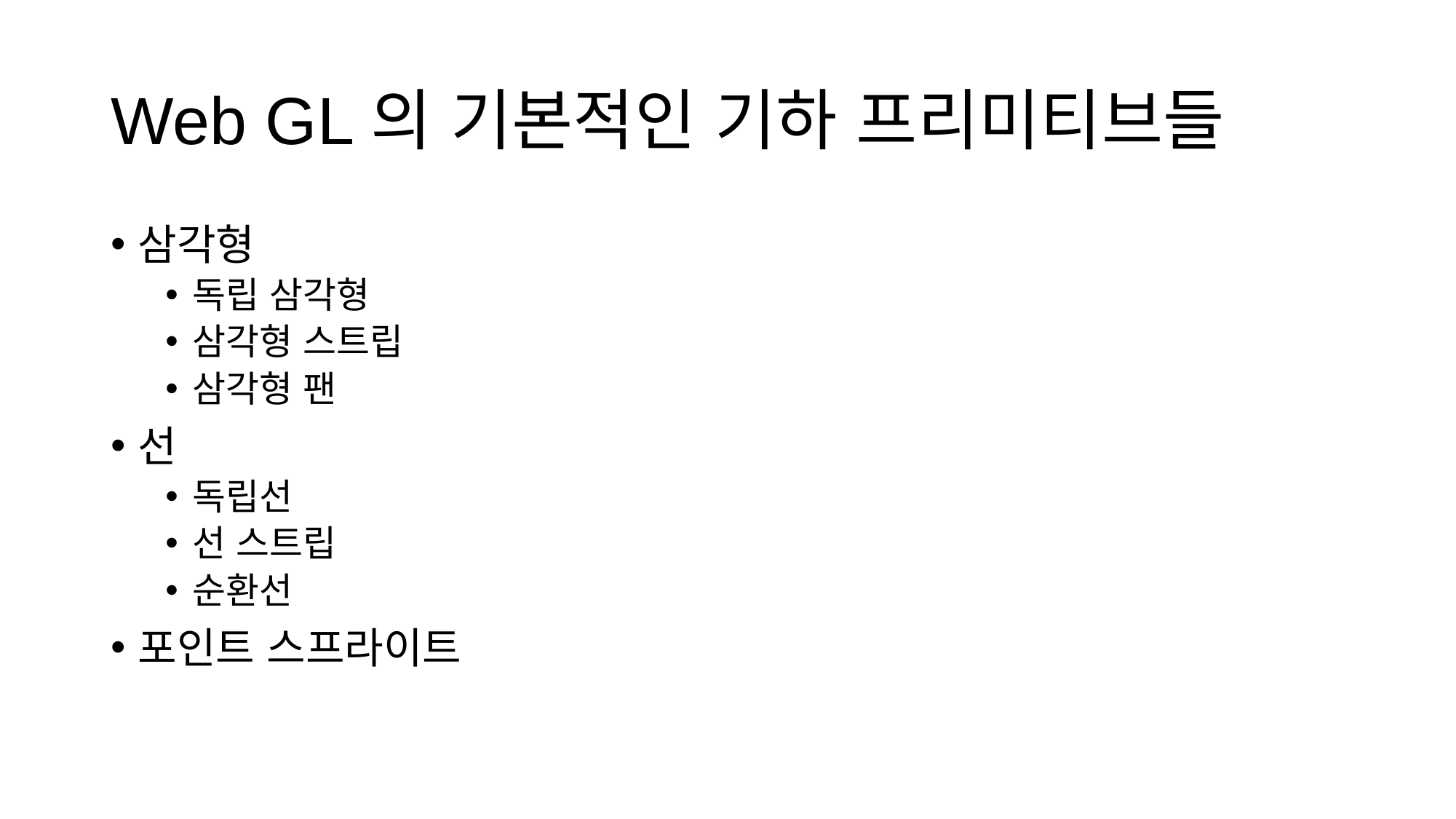

# Web GL의 기본적인 기하 프리미티브들
삼각형
독립 삼각형
삼각형 스트립
삼각형 팬
선
독립선
선 스트립
순환선
포인트 스프라이트